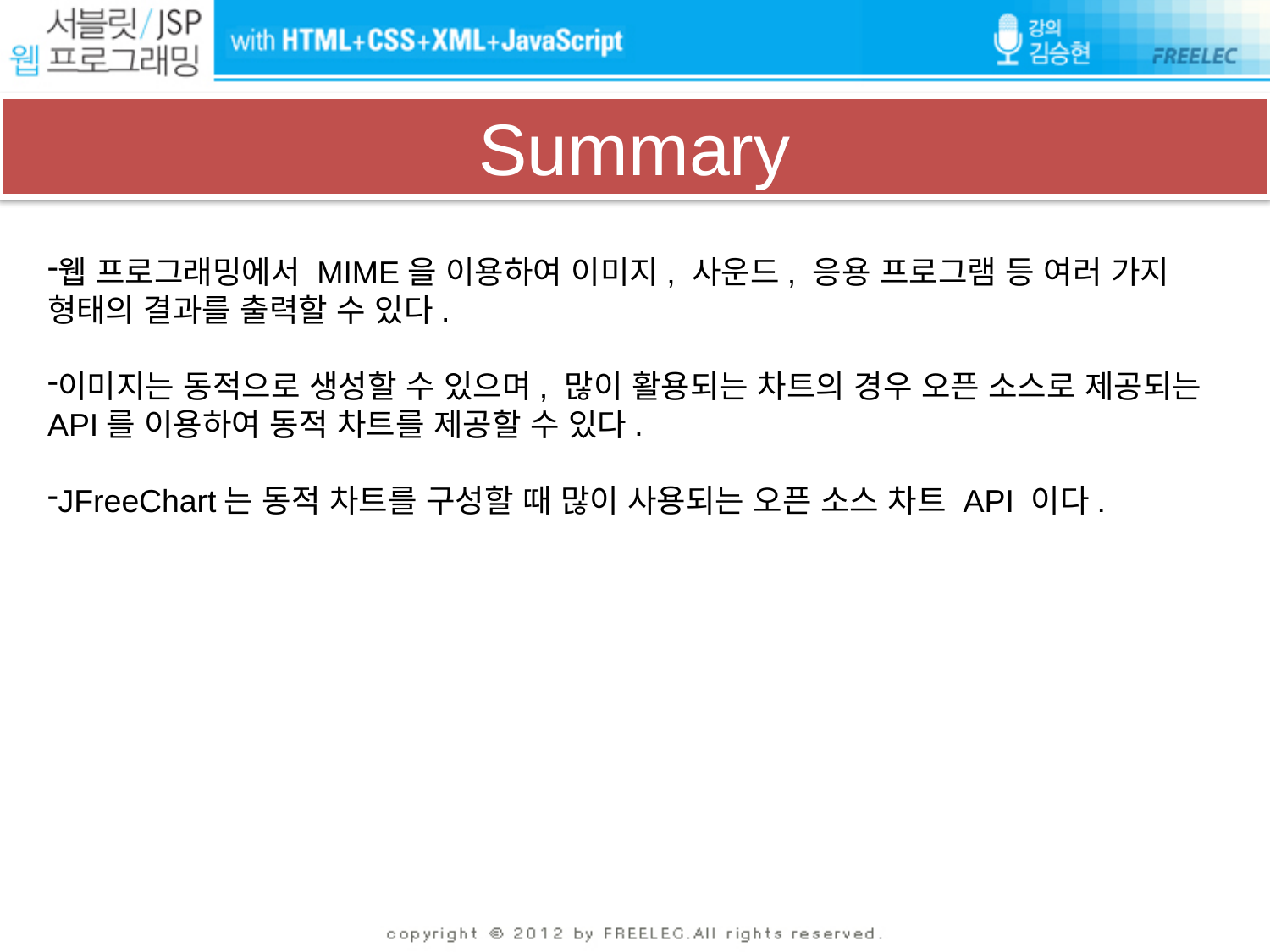

# Summary
웹 프로그래밍에서 MIME을 이용하여 이미지, 사운드, 응용 프로그램 등 여러 가지 형태의 결과를 출력할 수 있다.

이미지는 동적으로 생성할 수 있으며, 많이 활용되는 차트의 경우 오픈 소스로 제공되는 API를 이용하여 동적 차트를 제공할 수 있다.

JFreeChart는 동적 차트를 구성할 때 많이 사용되는 오픈 소스 차트 API 이다.